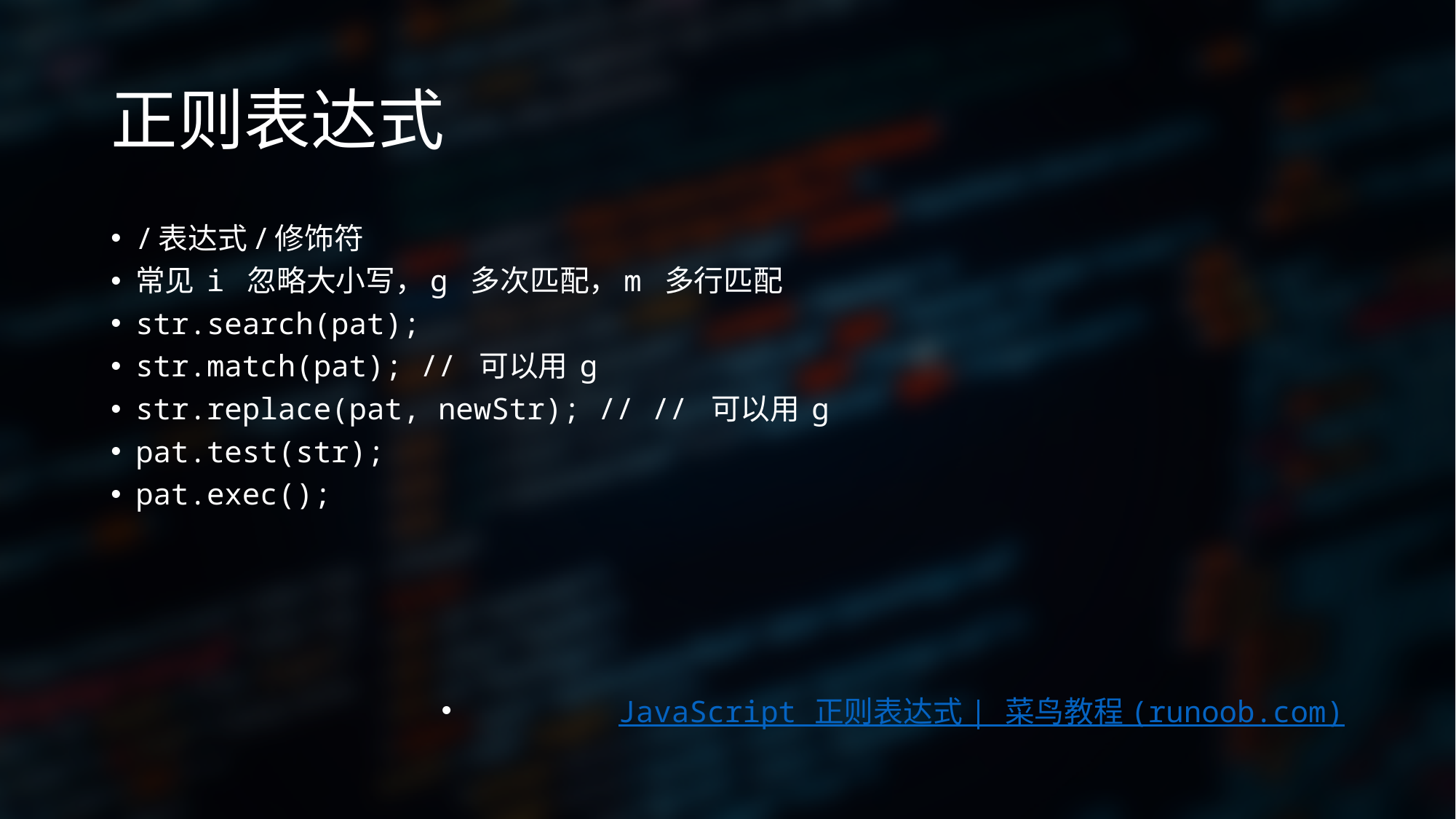

# 正则表达式
/表达式/修饰符
常见 i 忽略大小写，g 多次匹配，m 多行匹配
str.search(pat);
str.match(pat); // 可以用 g
str.replace(pat, newStr); // // 可以用 g
pat.test(str);
pat.exec();

JavaScript 正则表达式 | 菜鸟教程 (runoob.com)